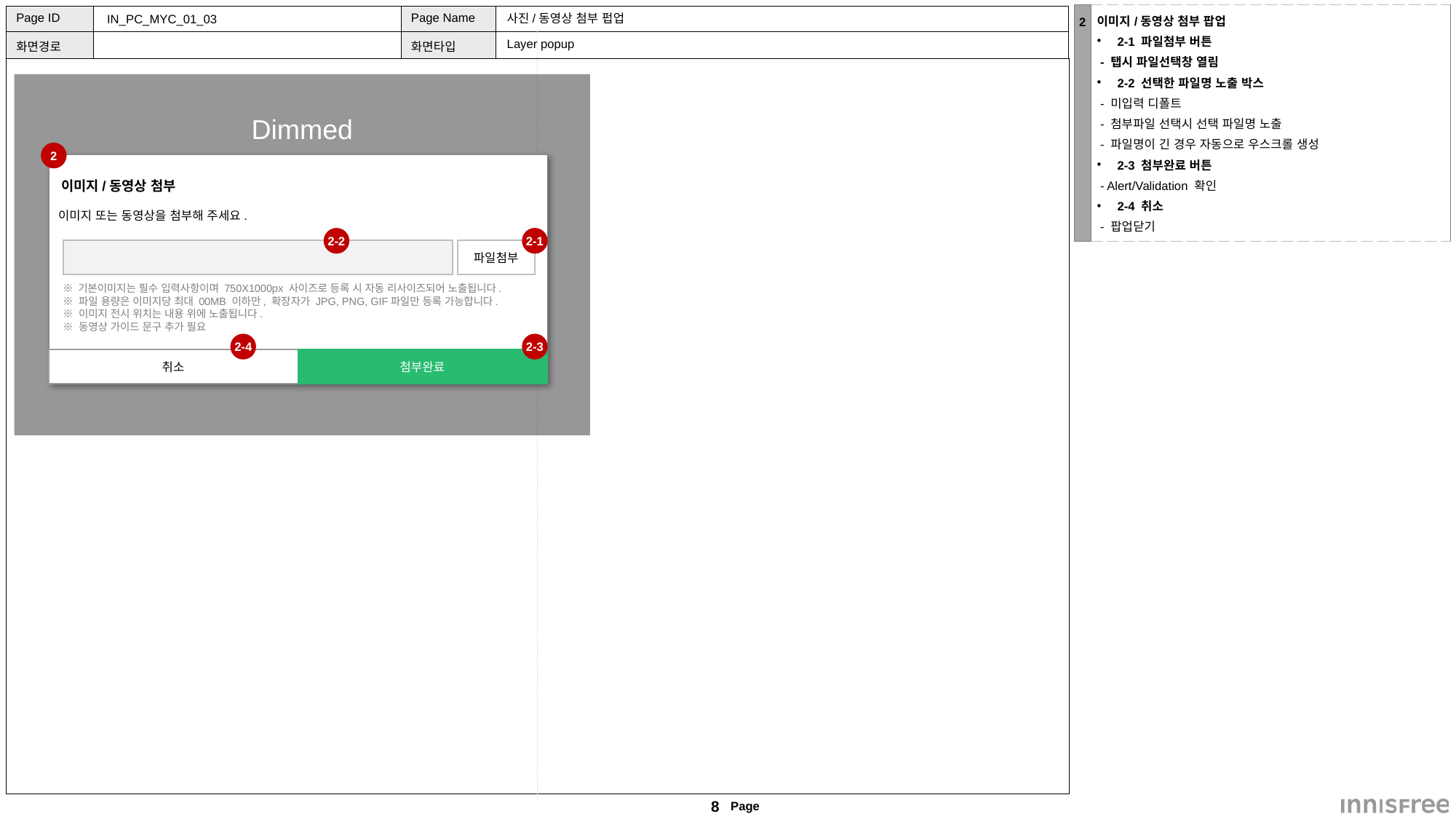

| 2 | 이미지/동영상 첨부 팝업 2-1 파일첨부 버튼 - 탭시 파일선택창 열림 2-2 선택한 파일명 노출 박스 - 미입력 디폴트 - 첨부파일 선택시 선택 파일명 노출 - 파일명이 긴 경우 자동으로 우스크롤 생성 2-3 첨부완료 버튼 - Alert/Validation 확인 2-4 취소 - 팝업닫기 |
| --- | --- |
 IN_PC_MYC_01_03
# 사진/동영상 첨부 펍업
Layer popup

Dimmed
2
|  |
| --- |
이미지/동영상 첨부
이미지 또는 동영상을 첨부해 주세요.
2-2
2-1

파일첨부
※ 기본이미지는 필수 입력사항이며 750X1000px 사이즈로 등록 시 자동 리사이즈되어 노출됩니다.
※ 파일 용량은 이미지당 최대 00MB 이하만, 확장자가 JPG, PNG, GIF파일만 등록 가능합니다.
※ 이미지 전시 위치는 내용 위에 노출됩니다.
※ 동영상 가이드 문구 추가 필요

2-4
2-3
취소
첨부완료